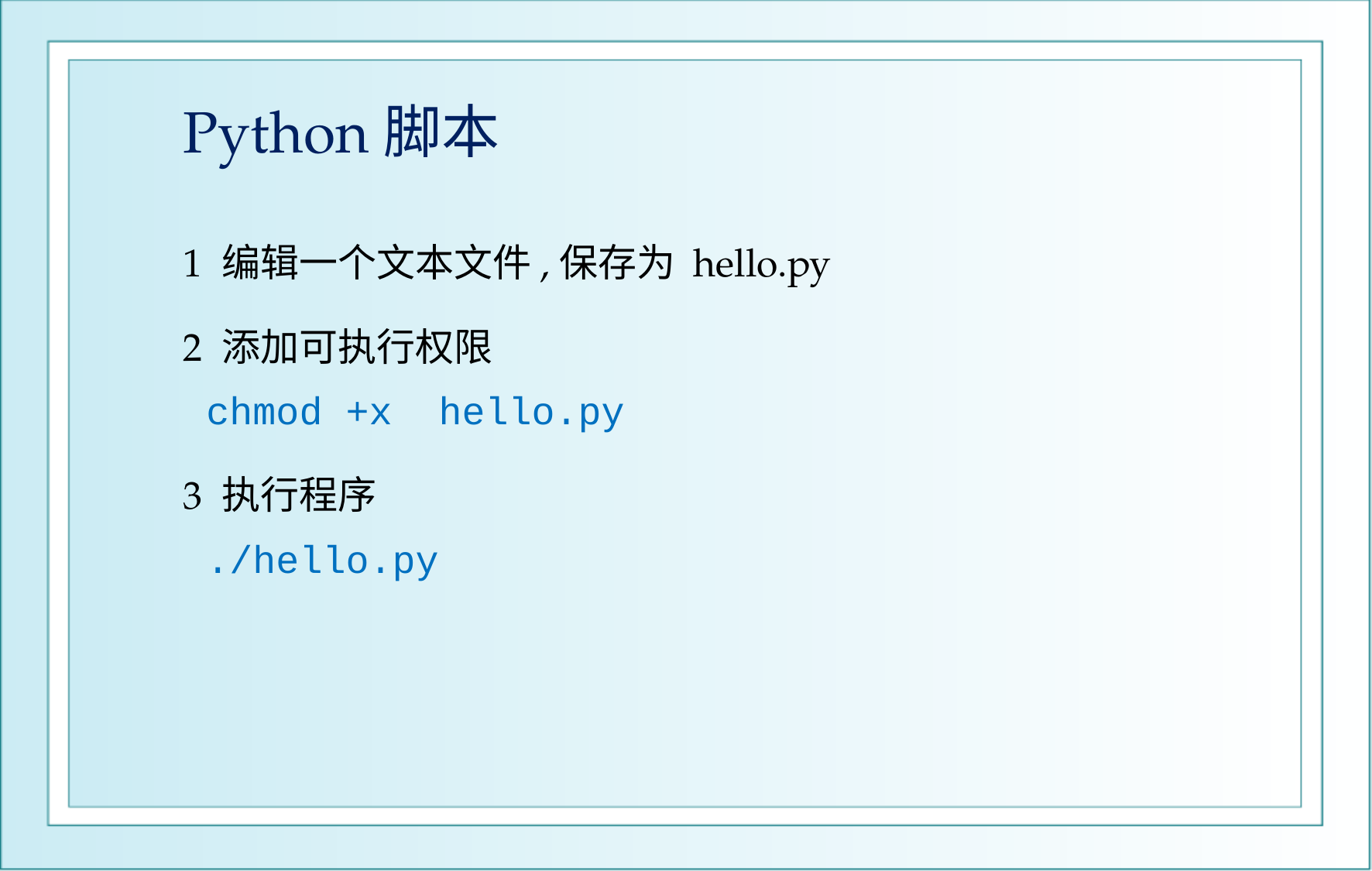

# Python脚本
1 编辑一个文本文件,保存为 hello.py
2 添加可执行权限
 chmod +x  hello.py
3 执行程序
 ./hello.py